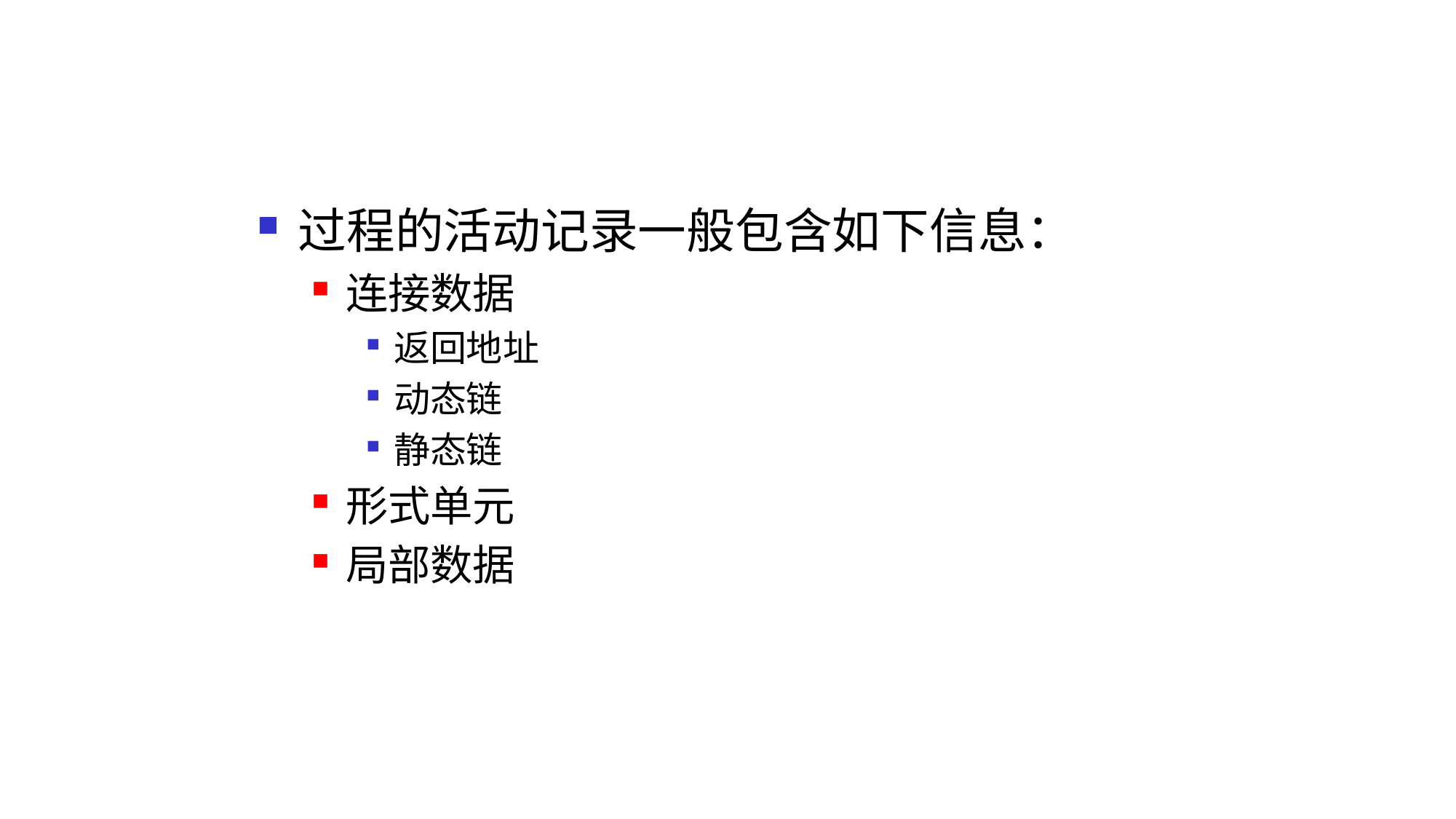

过程的活动记录一般包含如下信息：
连接数据
返回地址
动态链
静态链
形式单元
局部数据
12